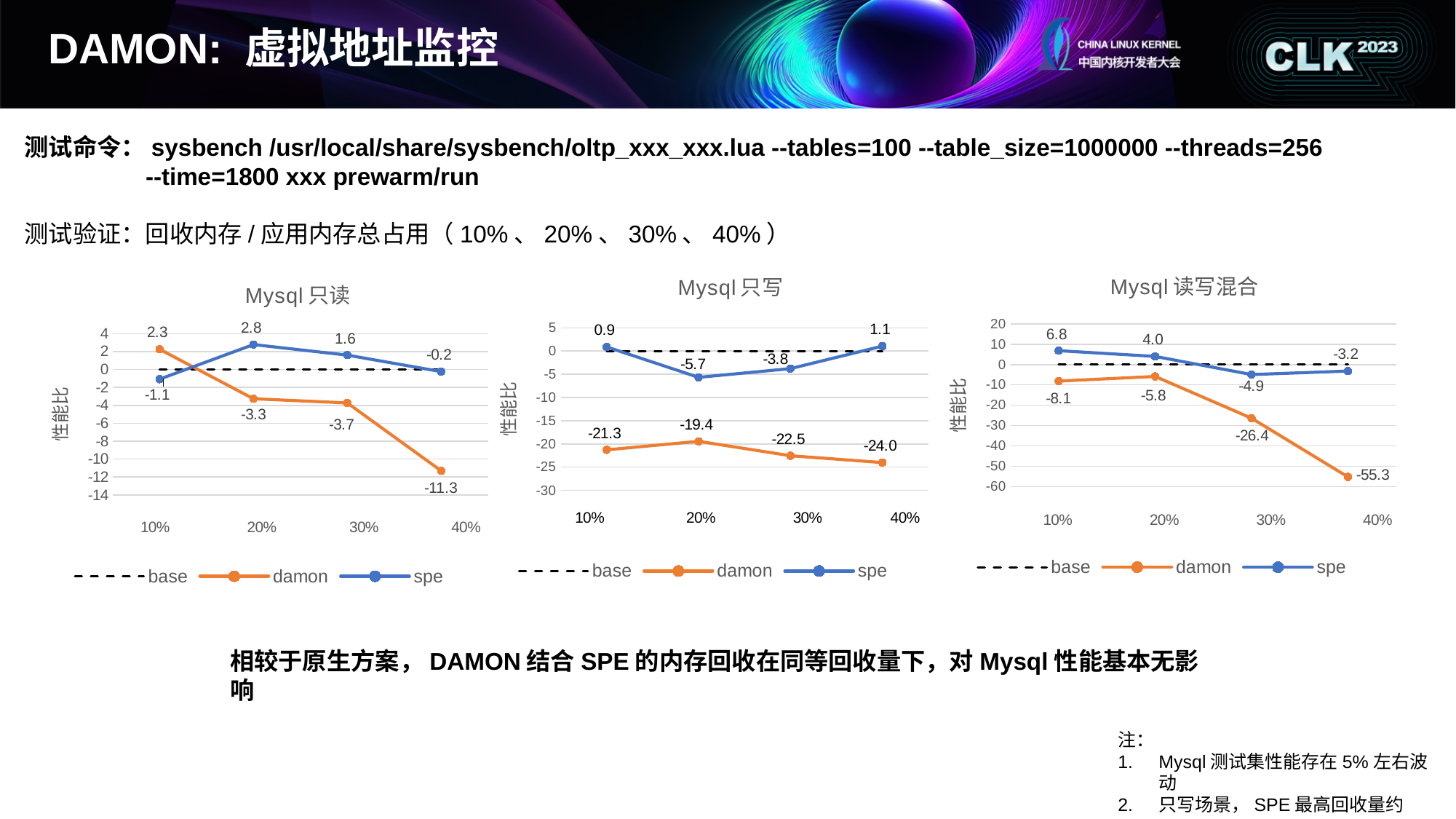

DAMON: 虚拟地址监控
测试命令：sysbench /usr/local/share/sysbench/oltp_xxx_xxx.lua --tables=100 --table_size=1000000 --threads=256
                  --time=1800 xxx prewarm/run

测试验证：回收内存/应用内存总占用（10%、20%、30%、40%）

### Chart: Mysql读写混合

| Category | base | damon | spe |
|---|---|---|---|
| 0.1 | 0.0 | -8.103605032244428 | 6.848081192515067 |
| 0.2 | 0.0 | -5.8217570567713315 | 4.041019135215137 |
| 0.3 | 0.0 | -26.399830848926946 | -4.896500687176233 |
| 0.4 | 0.0 | -55.29252563695951 | -3.1800401733798425 |

### Chart: Mysql只写

| Category | base | damon | spe |
|---|---|---|---|
| 0.1 | 0.0 | -21.26891159175569 | 0.8976376950556126 |
| 0.2 | 0.0 | -19.439482906381784 | -5.653324961179795 |
| 0.3 | 0.0 | -22.54276586537238 | -3.7744694571959574 |
| 0.4 | 0.0 | -24.01676693451901 | 1.0687223697720025 |

### Chart: Mysql只读

| Category | base | damon | spe |
|---|---|---|---|
| 0.1 | 0.0 | 2.2527755764658792 | -1.0806090495718397 |
| 0.2 | 0.0 | -3.2656782562532167 | 2.7767305517299685 |
| 0.3 | 0.0 | -3.733852415501679 | 1.6014864625730003 |
| 0.4 | 0.0 | -11.30696375401045 | -0.2388957706600616 |
相较于原生方案，DAMON结合SPE的内存回收在同等回收量下，对Mysql性能基本无影响
注：
Mysql测试集性能存在5%左右波动
只写场景，SPE最高回收量约20%